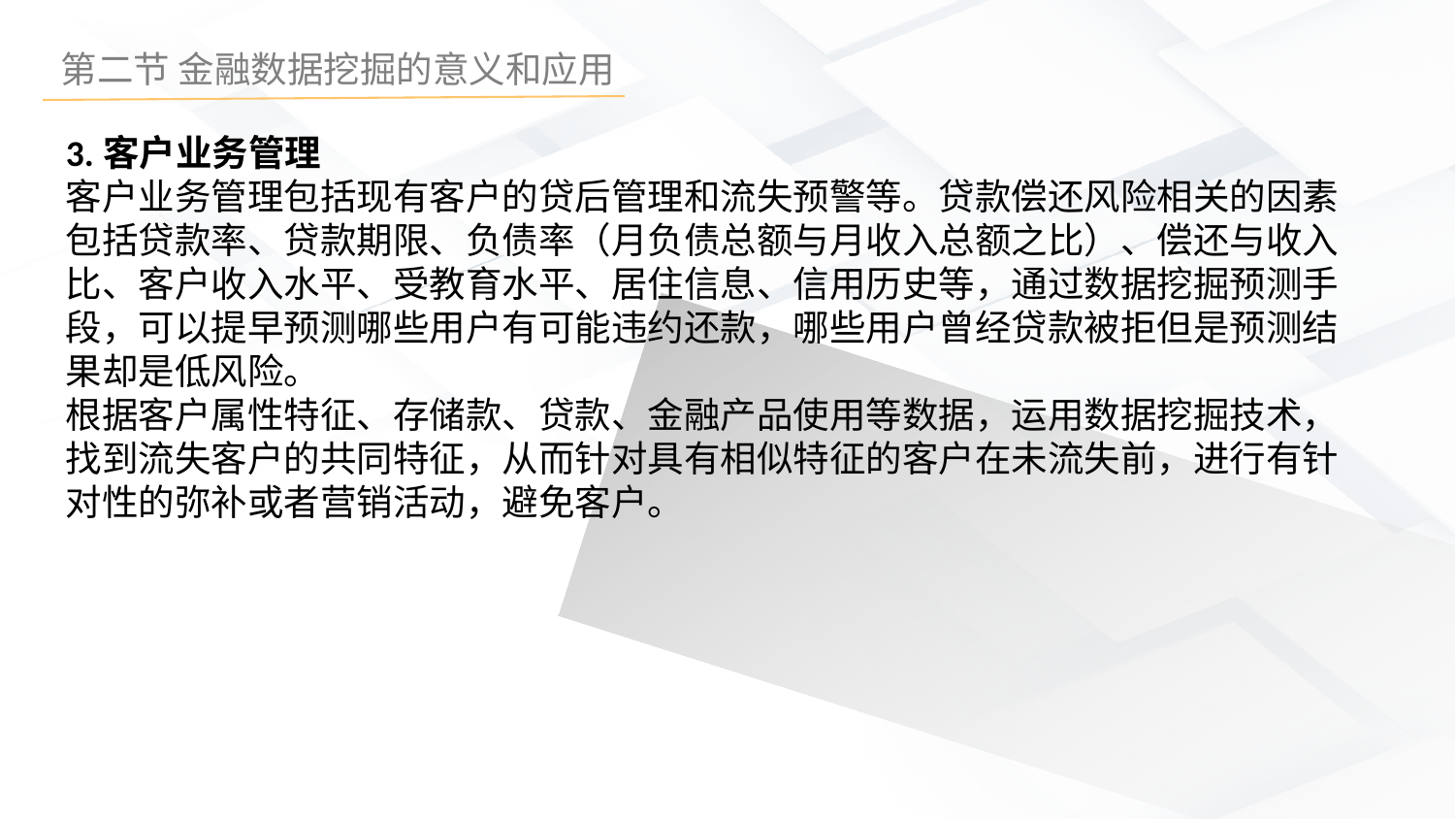

3.客户业务管理
客户业务管理包括现有客户的贷后管理和流失预警等。贷款偿还风险相关的因素包括贷款率、贷款期限、负债率（月负债总额与月收入总额之比）、偿还与收入比、客户收入水平、受教育水平、居住信息、信用历史等，通过数据挖掘预测手段，可以提早预测哪些用户有可能违约还款，哪些用户曾经贷款被拒但是预测结果却是低风险。
根据客户属性特征、存储款、贷款、金融产品使用等数据，运用数据挖掘技术，找到流失客户的共同特征，从而针对具有相似特征的客户在未流失前，进行有针对性的弥补或者营销活动，避免客户。